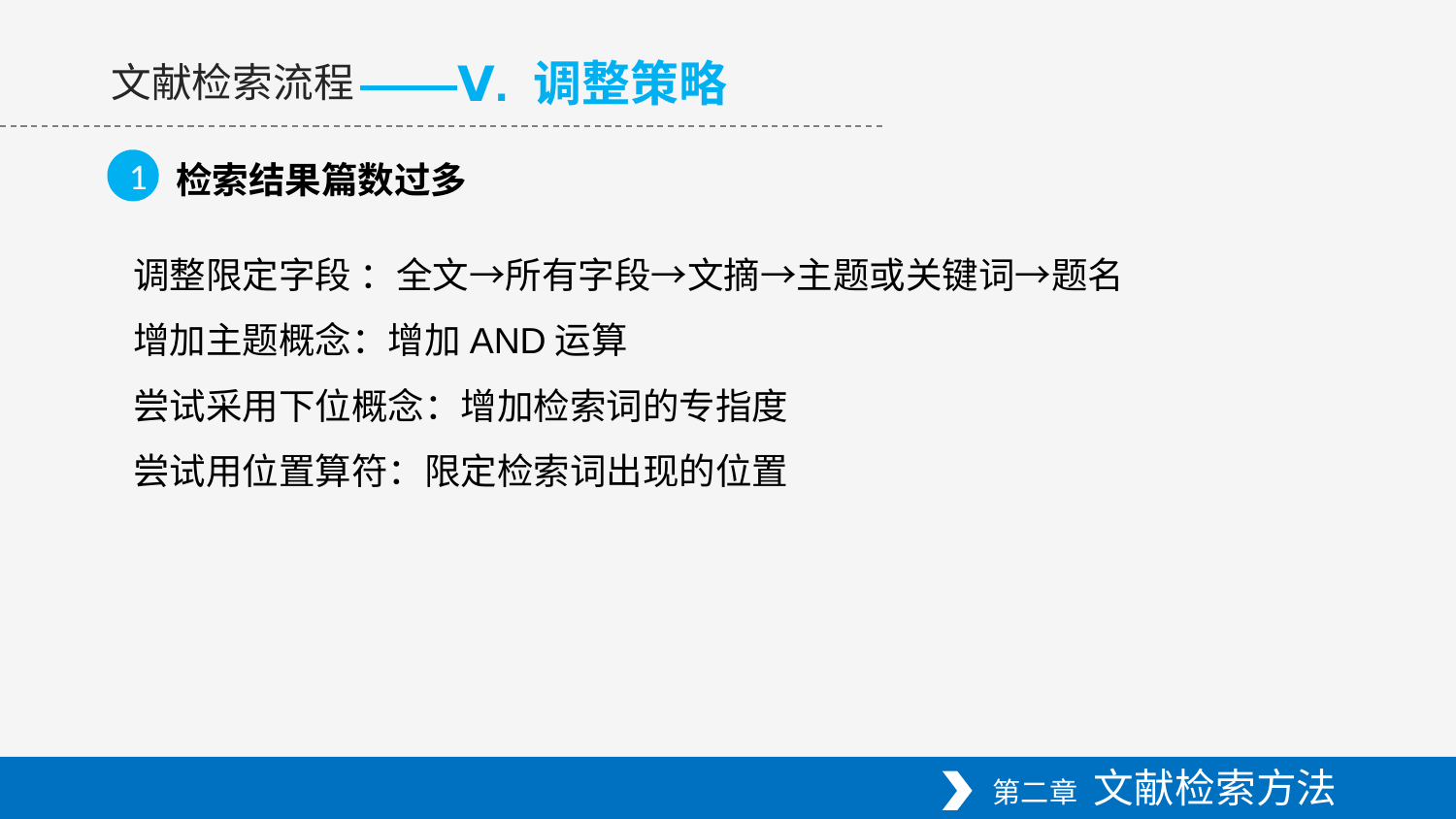

——Ⅴ. 调整策略
文献检索流程
1
检索结果篇数过多
调整限定字段 ：全文→所有字段→文摘→主题或关键词→题名
增加主题概念：增加AND运算
尝试采用下位概念：增加检索词的专指度
尝试用位置算符：限定检索词出现的位置